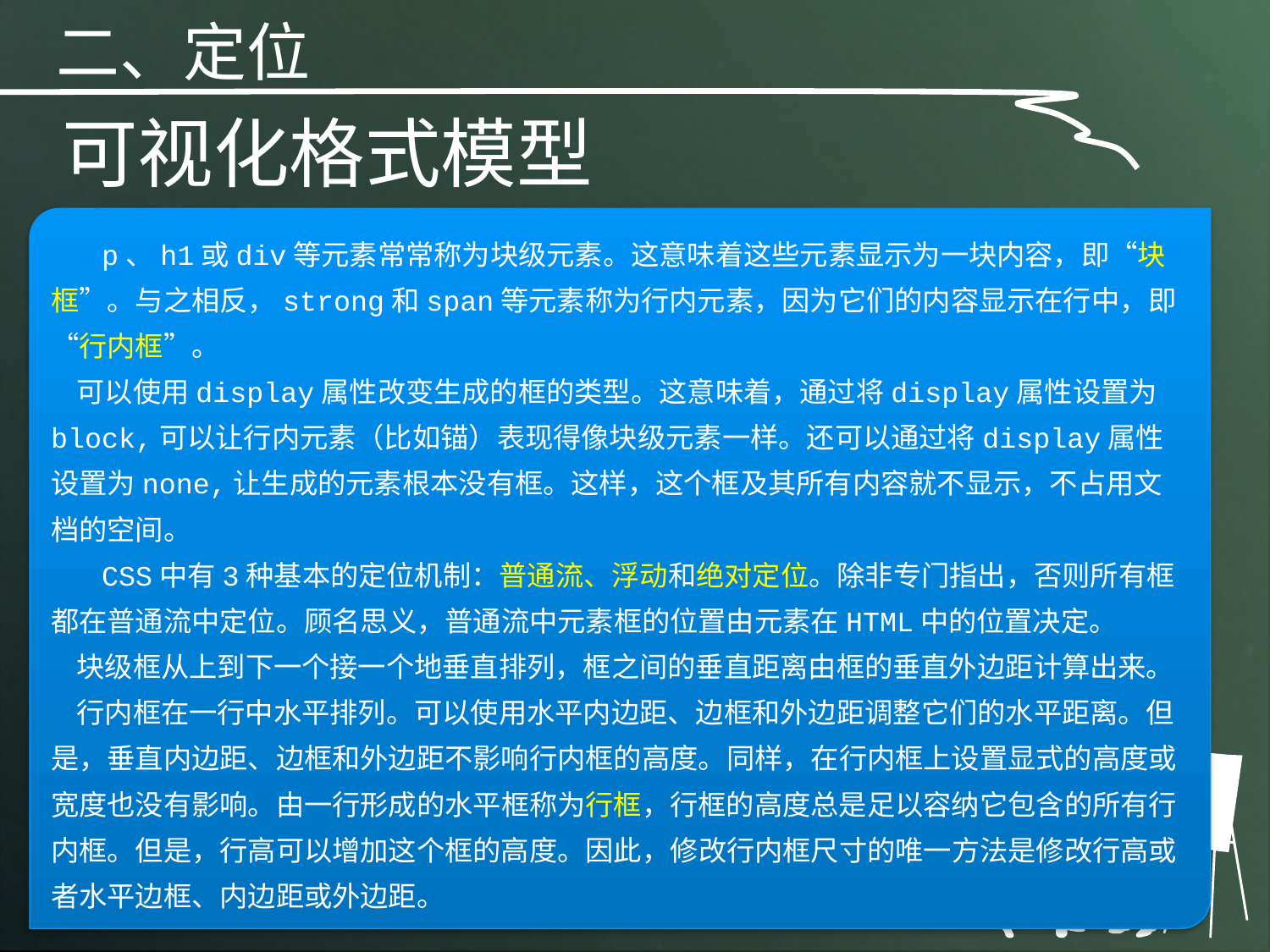

二、定位

可视化格式模型
   p、h1或div等元素常常称为块级元素。这意味着这些元素显示为一块内容，即“块框”。与之相反，strong和span等元素称为行内元素，因为它们的内容显示在行中，即“行内框”。
   可以使用display属性改变生成的框的类型。这意味着，通过将display属性设置为block,可以让行内元素（比如锚）表现得像块级元素一样。还可以通过将display属性设置为none,让生成的元素根本没有框。这样，这个框及其所有内容就不显示，不占用文档的空间。
   CSS中有3种基本的定位机制：普通流、浮动和绝对定位。除非专门指出，否则所有框都在普通流中定位。顾名思义，普通流中元素框的位置由元素在HTML中的位置决定。
   块级框从上到下一个接一个地垂直排列，框之间的垂直距离由框的垂直外边距计算出来。
   行内框在一行中水平排列。可以使用水平内边距、边框和外边距调整它们的水平距离。但是，垂直内边距、边框和外边距不影响行内框的高度。同样，在行内框上设置显式的高度或宽度也没有影响。由一行形成的水平框称为行框，行框的高度总是足以容纳它包含的所有行内框。但是，行高可以增加这个框的高度。因此，修改行内框尺寸的唯一方法是修改行高或者水平边框、内边距或外边距。